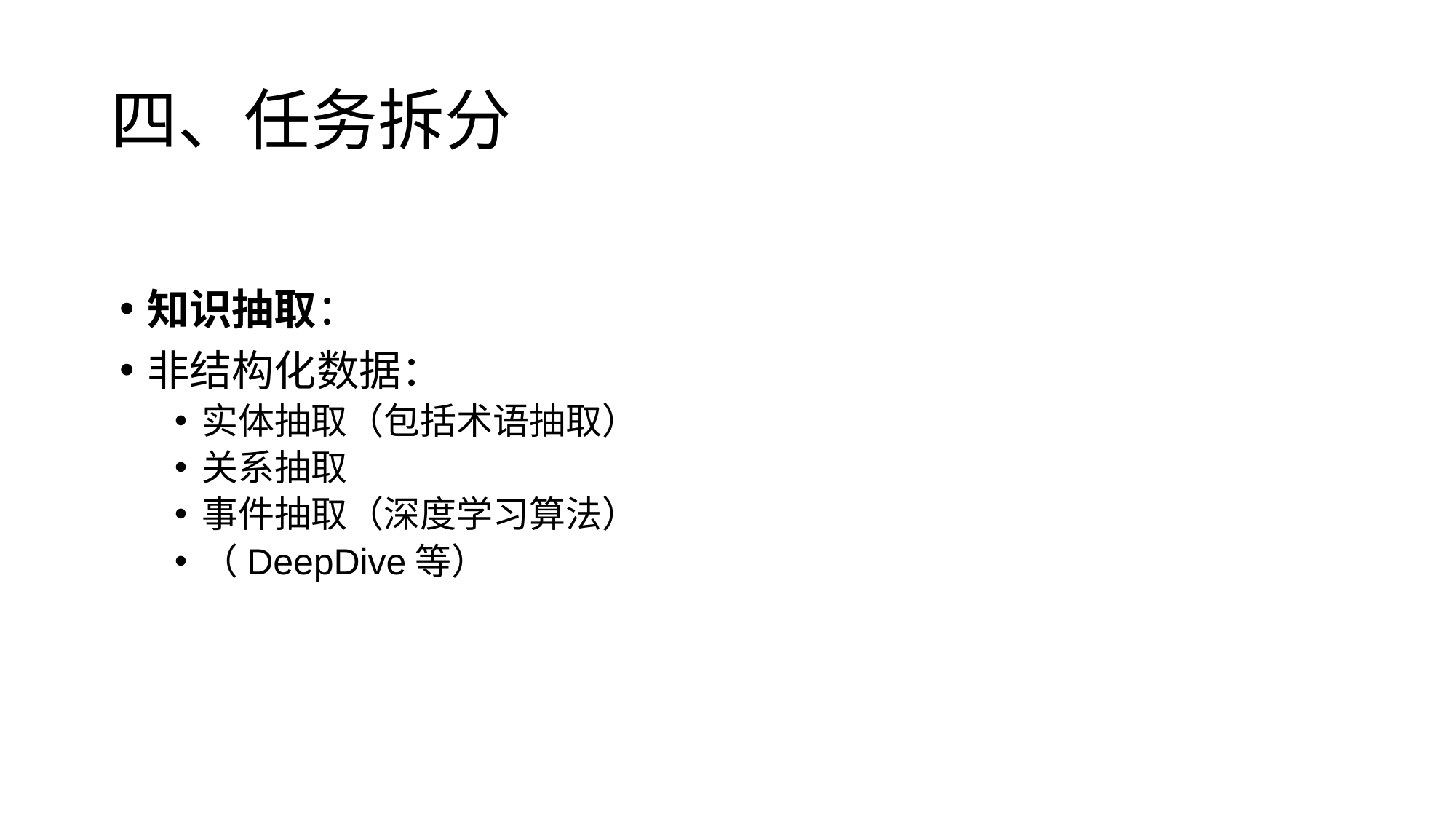

# 四、任务拆分
知识抽取：
非结构化数据：
实体抽取（包括术语抽取）
关系抽取
事件抽取（深度学习算法）
（DeepDive等）